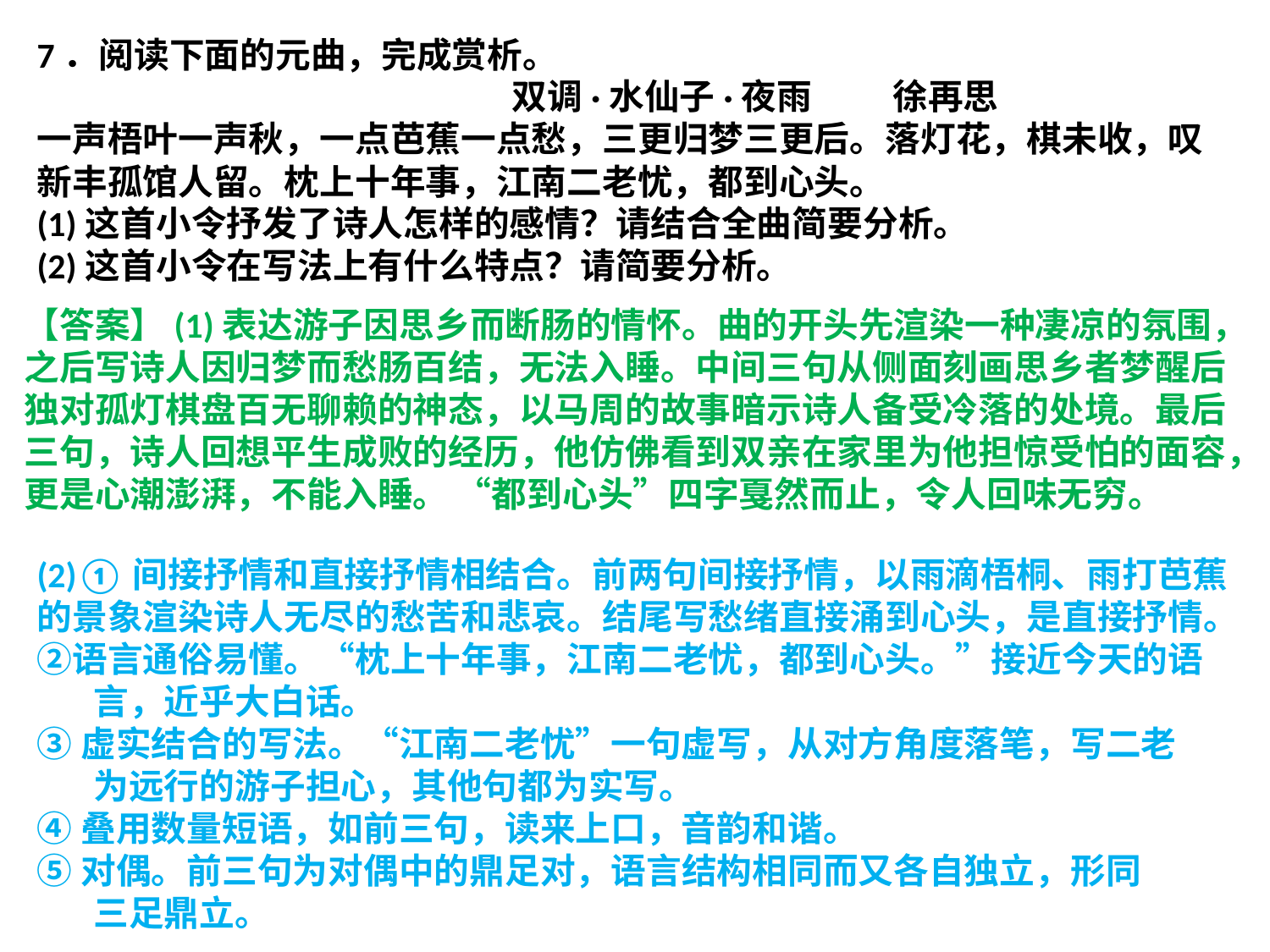

7．阅读下面的元曲，完成赏析。
                                                          双调·水仙子·夜雨          徐再思
一声梧叶一声秋，一点芭蕉一点愁，三更归梦三更后。落灯花，棋未收，叹新丰孤馆人留。枕上十年事，江南二老忧，都到心头。
(1)这首小令抒发了诗人怎样的感情？请结合全曲简要分析。
(2)这首小令在写法上有什么特点？请简要分析。
【答案】(1)表达游子因思乡而断肠的情怀。曲的开头先渲染一种凄凉的氛围，之后写诗人因归梦而愁肠百结，无法入睡。中间三句从侧面刻画思乡者梦醒后独对孤灯棋盘百无聊赖的神态，以马周的故事暗示诗人备受冷落的处境。最后三句，诗人回想平生成败的经历，他仿佛看到双亲在家里为他担惊受怕的面容，更是心潮澎湃，不能入睡。 “都到心头”四字戛然而止，令人回味无穷。
(2)①间接抒情和直接抒情相结合。前两句间接抒情，以雨滴梧桐、雨打芭蕉的景象渲染诗人无尽的愁苦和悲哀。结尾写愁绪直接涌到心头，是直接抒情。②语言通俗易懂。“枕上十年事，江南二老忧，都到心头。”接近今天的语
      言，近乎大白话。
③虚实结合的写法。“江南二老忧”一句虚写，从对方角度落笔，写二老
      为远行的游子担心，其他句都为实写。
④叠用数量短语，如前三句，读来上口，音韵和谐。
⑤对偶。前三句为对偶中的鼎足对，语言结构相同而又各自独立，形同
      三足鼎立。